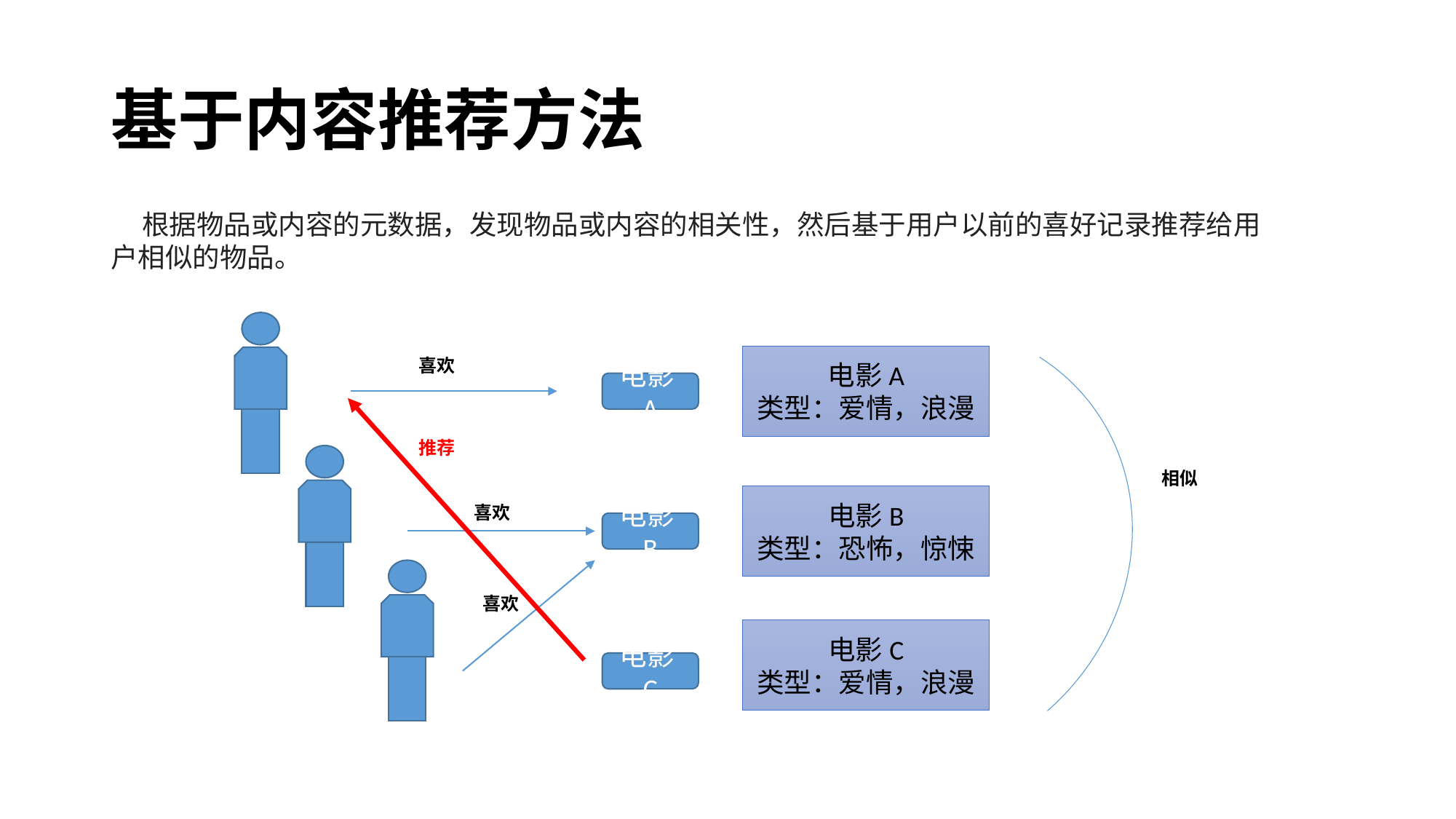

# 基于内容推荐方法
    根据物品或内容的元数据，发现物品或内容的相关性，然后基于用户以前的喜好记录推荐给用户相似的物品。

电影A
类型：爱情，浪漫

喜欢
电影A

推荐

相似

电影B
类型：恐怖，惊悚
喜欢
电影B

喜欢

电影C
类型：爱情，浪漫
电影C